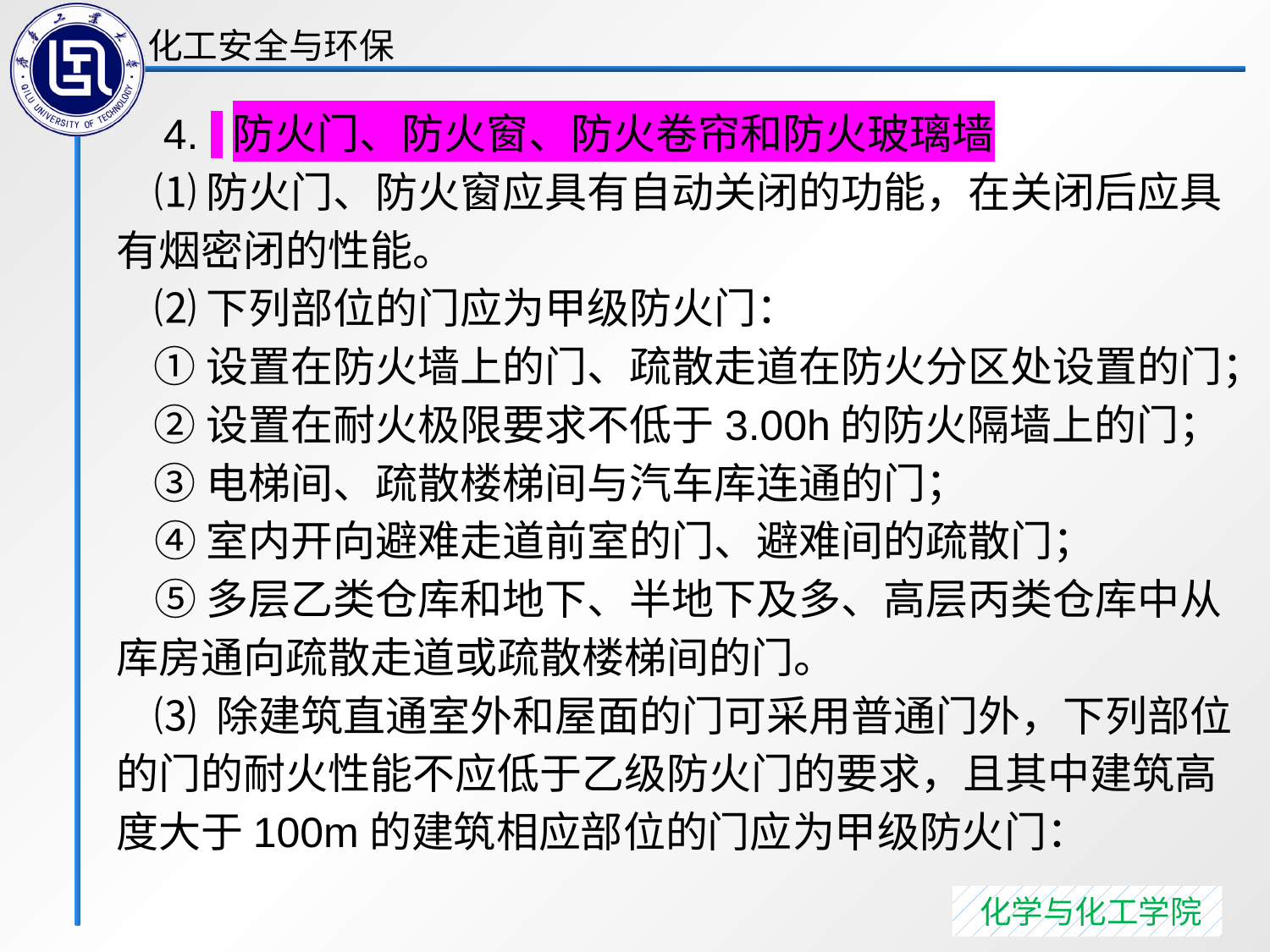

4.  防火门、防火窗、防火卷帘和防火玻璃墙
    ⑴防火门、防火窗应具有自动关闭的功能，在关闭后应具有烟密闭的性能。
    ⑵下列部位的门应为甲级防火门：
    ①设置在防火墙上的门、疏散走道在防火分区处设置的门；
    ②设置在耐火极限要求不低于3.00h的防火隔墙上的门；
    ③电梯间、疏散楼梯间与汽车库连通的门；
    ④室内开向避难走道前室的门、避难间的疏散门；
    ⑤多层乙类仓库和地下、半地下及多、高层丙类仓库中从库房通向疏散走道或疏散楼梯间的门。
    ⑶ 除建筑直通室外和屋面的门可采用普通门外，下列部位的门的耐火性能不应低于乙级防火门的要求，且其中建筑高度大于100m的建筑相应部位的门应为甲级防火门：